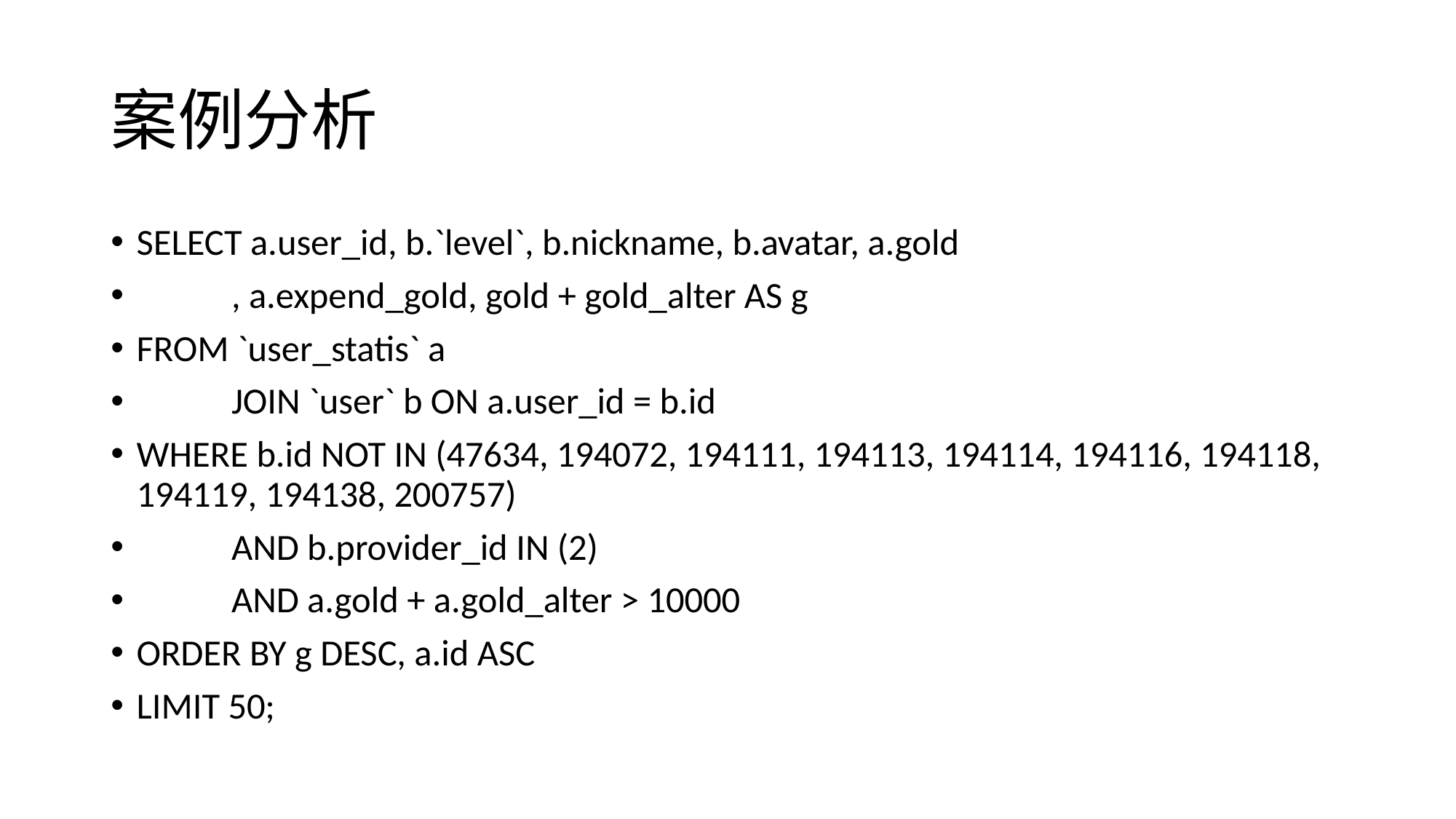

# 案例分析
SELECT a.user_id, b.`level`, b.nickname, b.avatar, a.gold
	, a.expend_gold, gold + gold_alter AS g
FROM `user_statis` a
	JOIN `user` b ON a.user_id = b.id
WHERE b.id NOT IN (47634, 194072, 194111, 194113, 194114, 194116, 194118, 194119, 194138, 200757)
	AND b.provider_id IN (2)
	AND a.gold + a.gold_alter > 10000
ORDER BY g DESC, a.id ASC
LIMIT 50;